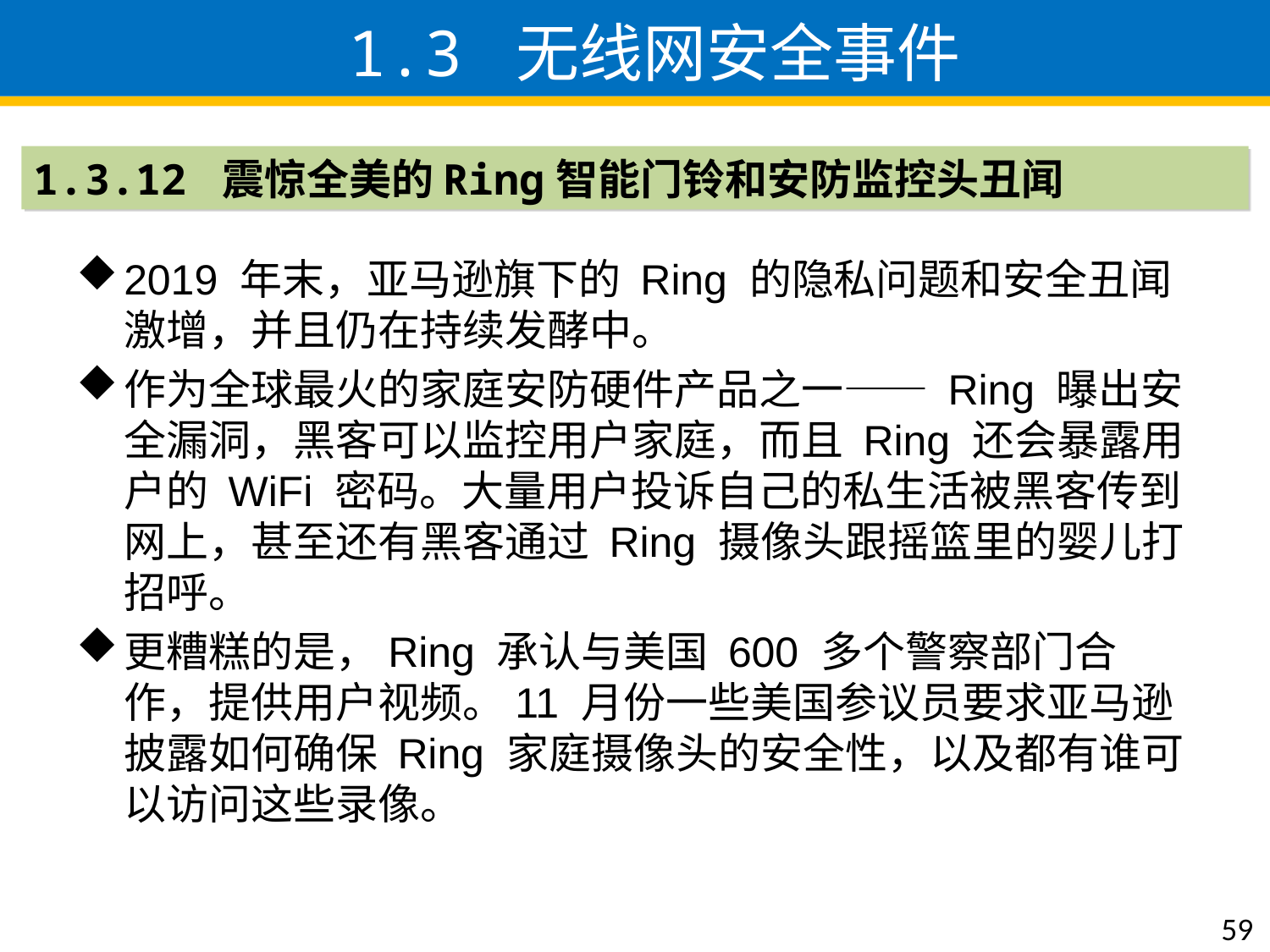

# 1.3 无线网安全事件
1.3.12 震惊全美的Ring智能门铃和安防监控头丑闻
2019 年末，亚马逊旗下的 Ring 的隐私问题和安全丑闻激增，并且仍在持续发酵中。
作为全球最火的家庭安防硬件产品之一—— Ring 曝出安全漏洞，黑客可以监控用户家庭，而且 Ring 还会暴露用户的 WiFi 密码。大量用户投诉自己的私生活被黑客传到网上，甚至还有黑客通过 Ring 摄像头跟摇篮里的婴儿打招呼。
更糟糕的是，Ring 承认与美国 600 多个警察部门合作，提供用户视频。11 月份一些美国参议员要求亚马逊披露如何确保 Ring 家庭摄像头的安全性，以及都有谁可以访问这些录像。
59